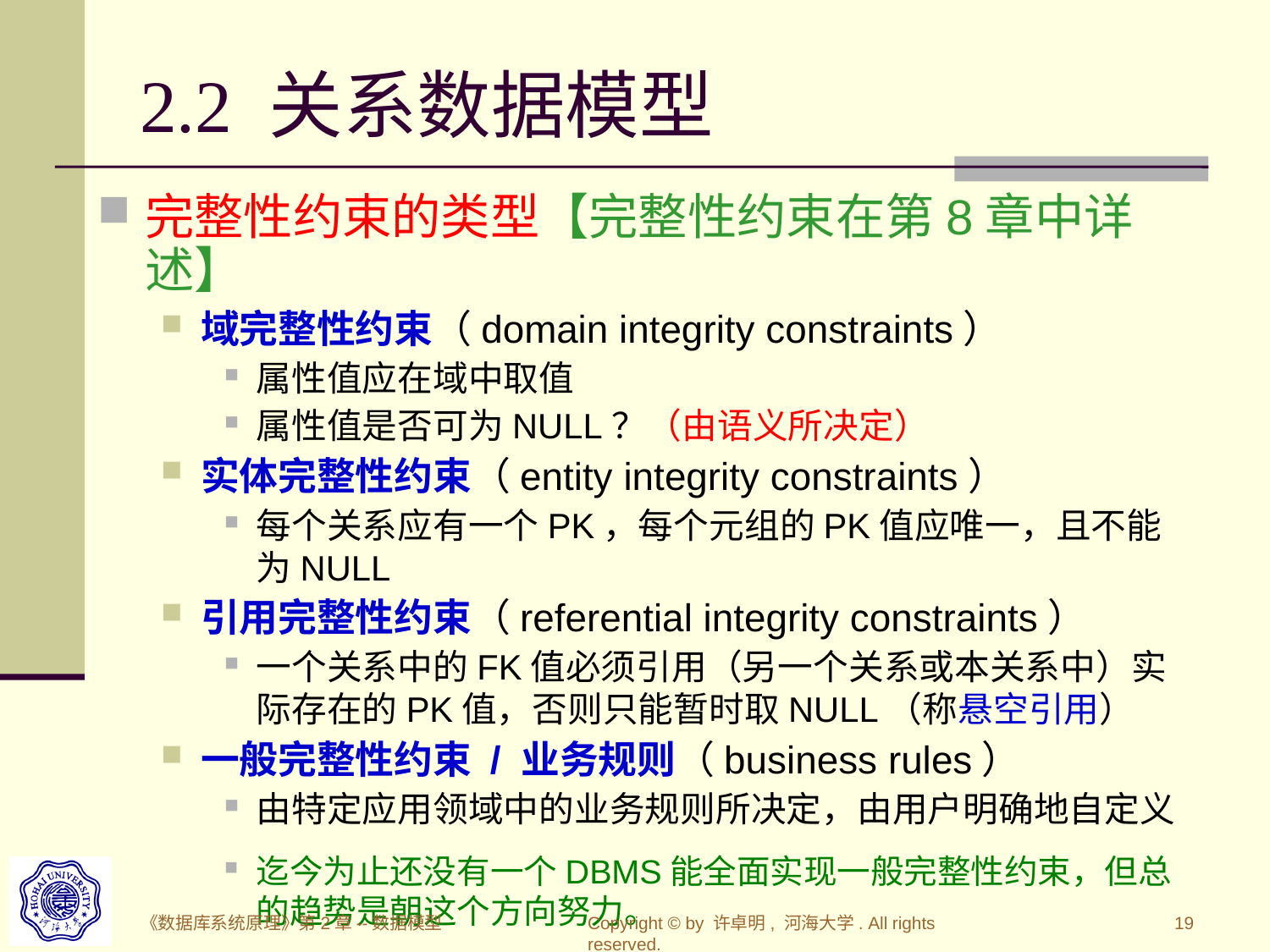

# 2.2 关系数据模型
完整性约束的类型【完整性约束在第8章中详述】
域完整性约束（domain integrity constraints）
属性值应在域中取值
属性值是否可为NULL？（由语义所决定）
实体完整性约束（entity integrity constraints）
每个关系应有一个PK，每个元组的PK值应唯一，且不能为NULL
引用完整性约束（referential integrity constraints）
一个关系中的FK值必须引用（另一个关系或本关系中）实际存在的PK值，否则只能暂时取NULL（称悬空引用）
一般完整性约束 / 业务规则（business rules）
由特定应用领域中的业务规则所决定，由用户明确地自定义
迄今为止还没有一个DBMS能全面实现一般完整性约束，但总的趋势是朝这个方向努力。
《数据库系统原理》第2章--数据模型
Copyright © by 许卓明, 河海大学. All rights reserved.
19